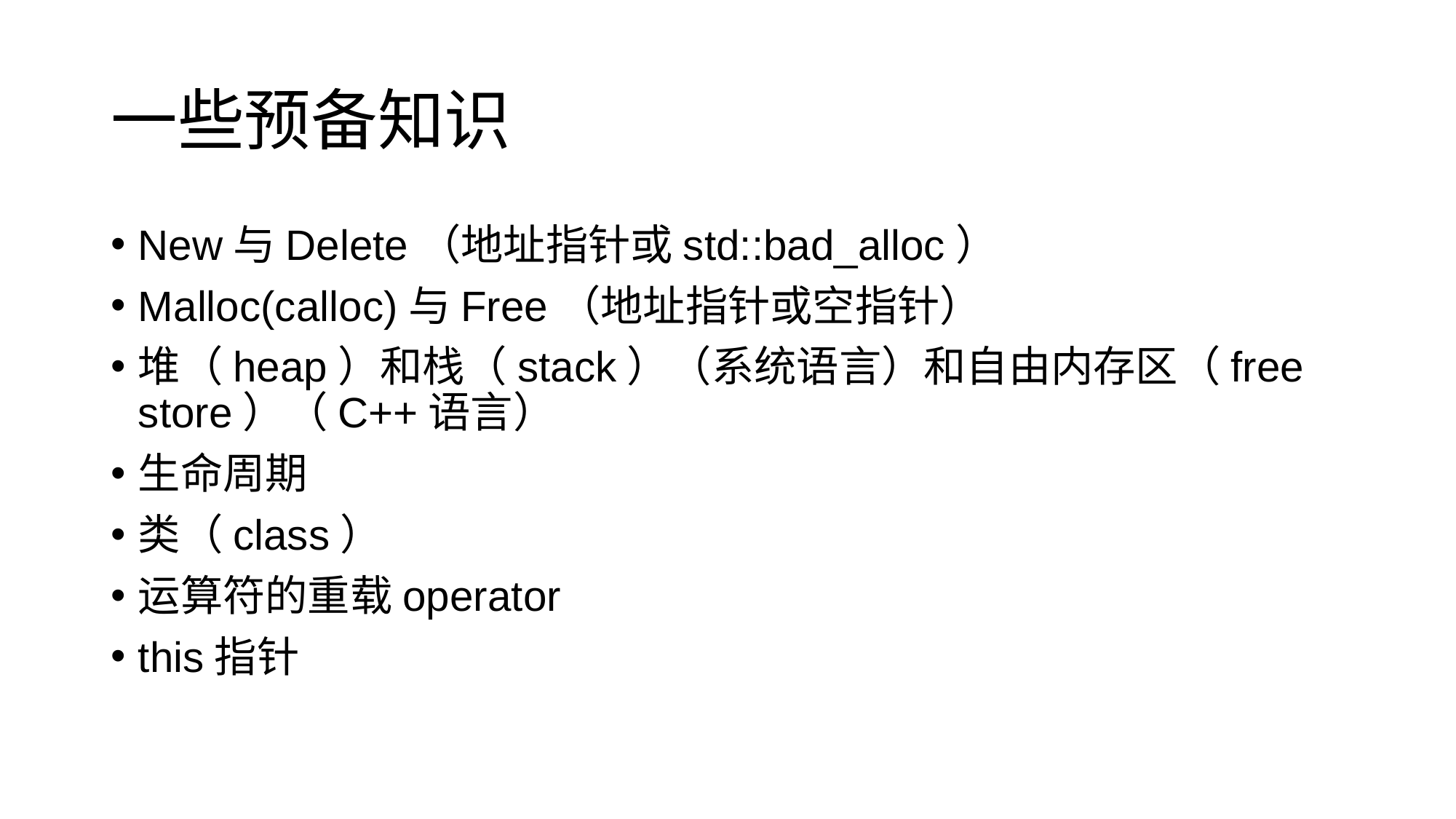

# 一些预备知识
New与Delete（地址指针或std::bad_alloc）
Malloc(calloc)与Free（地址指针或空指针）
堆（heap）和栈（stack）（系统语言）和自由内存区（free store）（C++语言）
生命周期
类（class）
运算符的重载operator
this指针